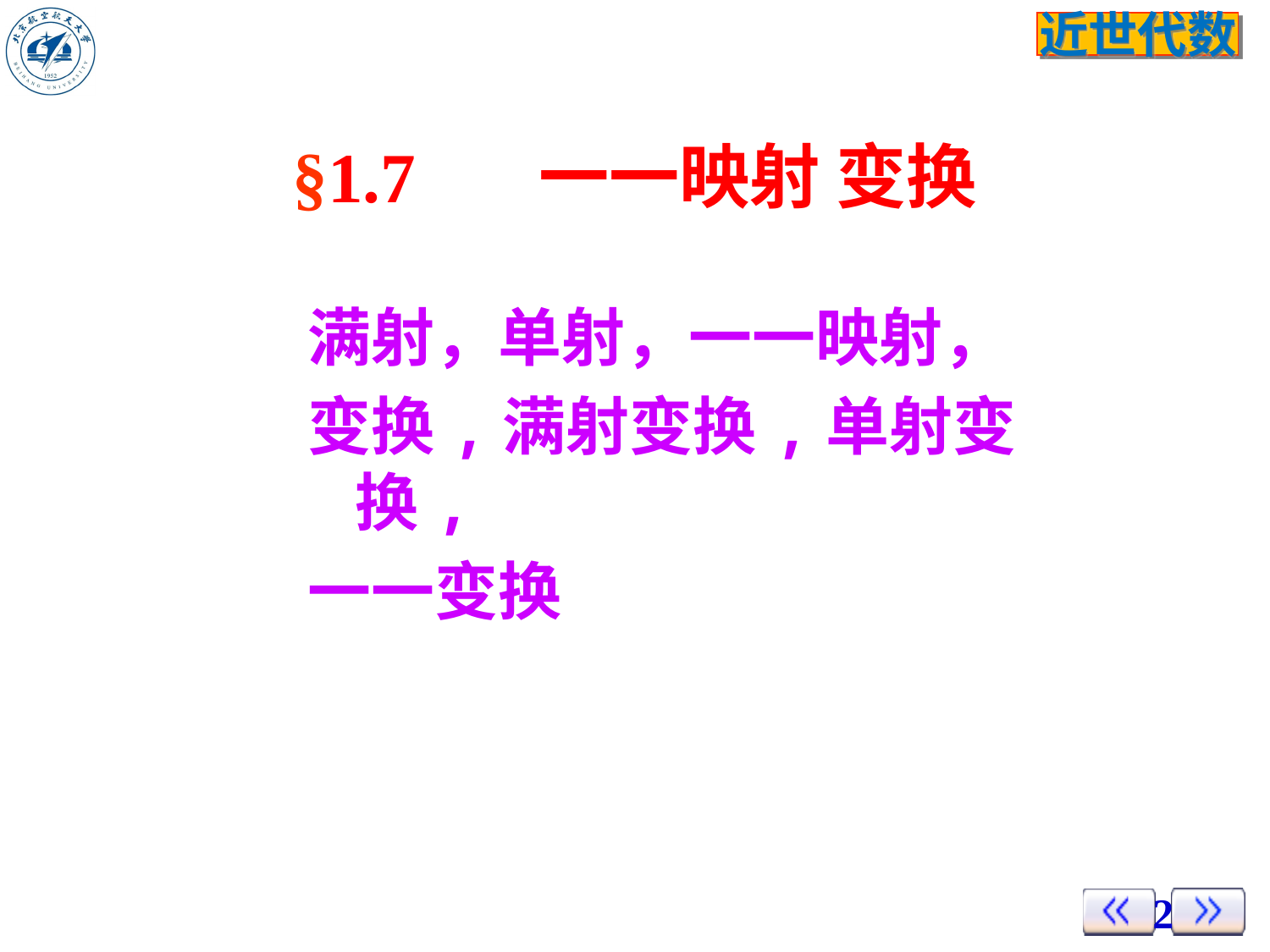

§1.7      一一映射 变换
满射，单射，一一映射，
变换,满射变换,单射变换,
一一变换
2